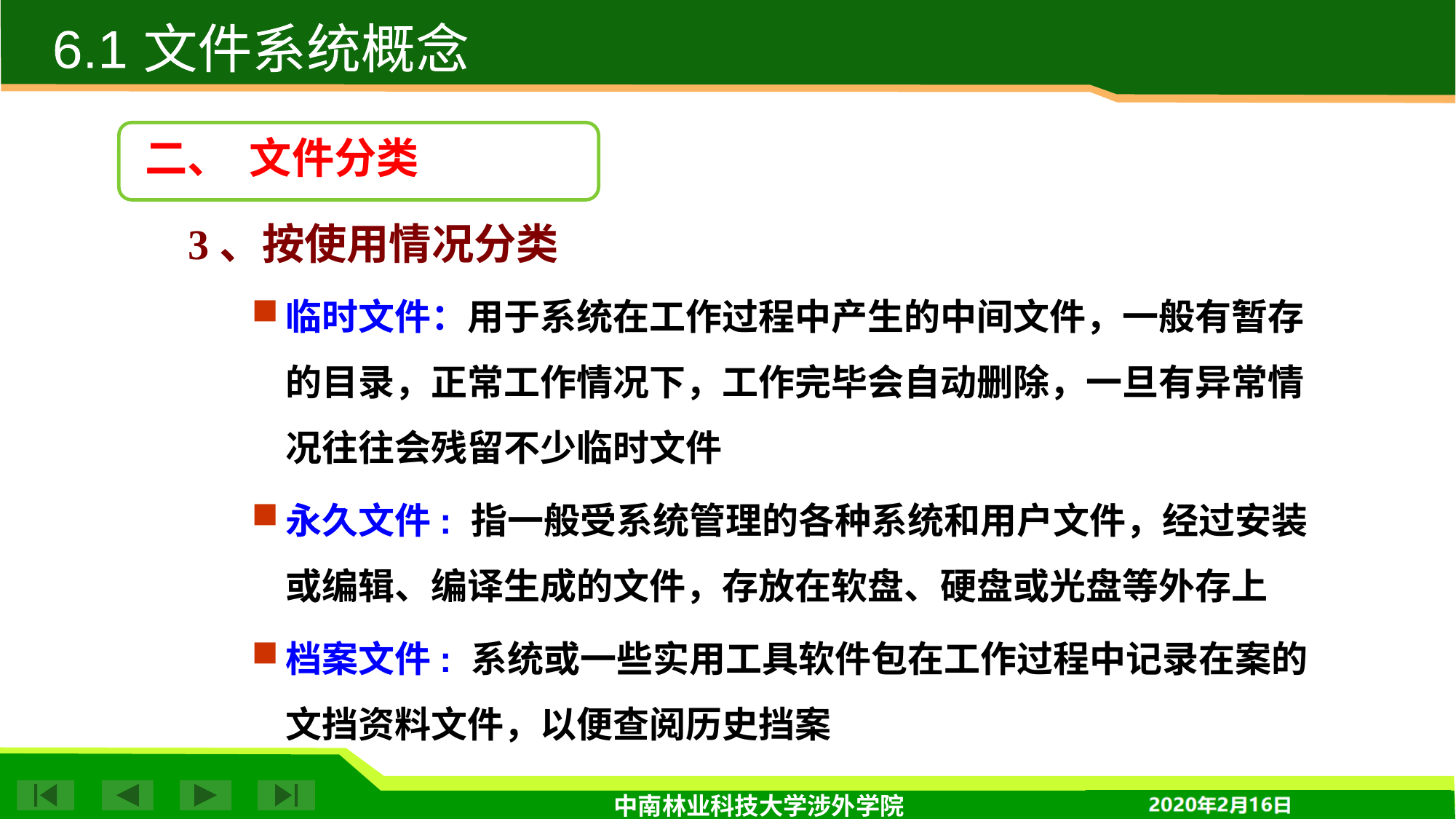

6.1 文件系统概念

二、  文件分类
3、按使用情况分类
临时文件：用于系统在工作过程中产生的中间文件，一般有暂存的目录，正常工作情况下，工作完毕会自动删除，一旦有异常情况往往会残留不少临时文件
永久文件: 指一般受系统管理的各种系统和用户文件，经过安装或编辑、编译生成的文件，存放在软盘、硬盘或光盘等外存上
档案文件: 系统或一些实用工具软件包在工作过程中记录在案的文挡资料文件，以便查阅历史挡案